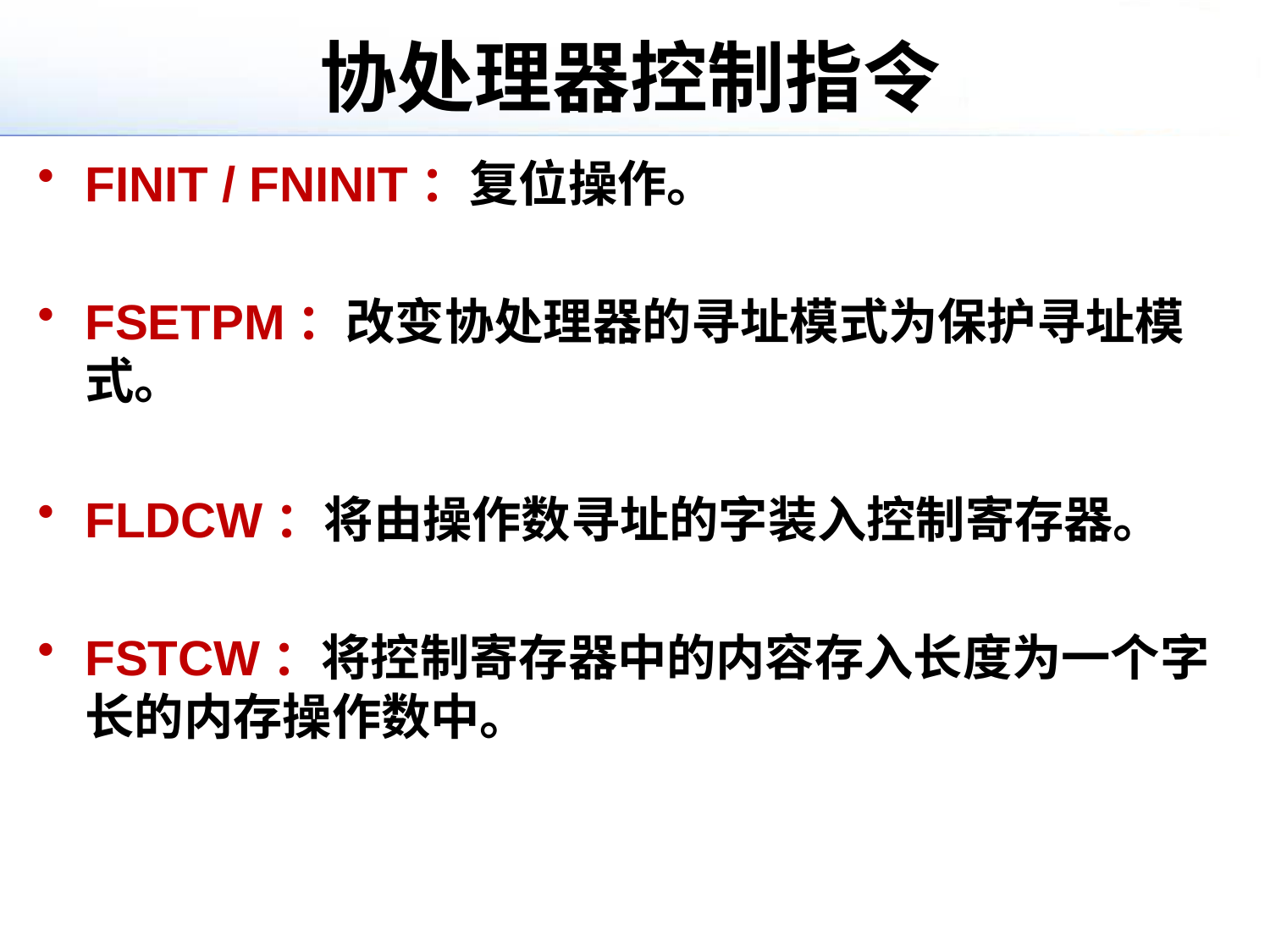

# 协处理器控制指令
FINIT / FNINIT：复位操作。

FSETPM：改变协处理器的寻址模式为保护寻址模式。

FLDCW：将由操作数寻址的字装入控制寄存器。

FSTCW：将控制寄存器中的内容存入长度为一个字长的内存操作数中。